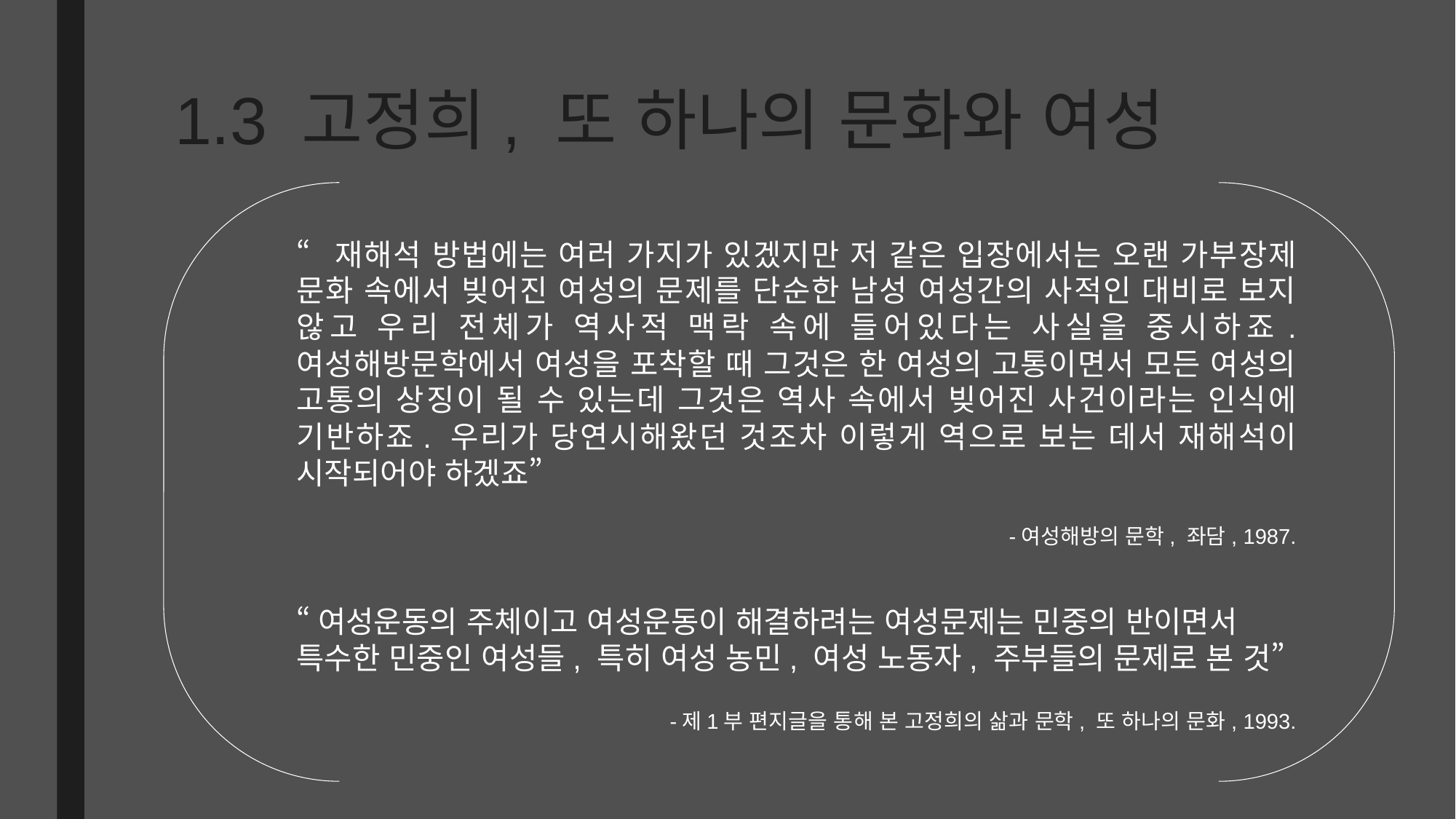

# 1.3 고정희, 또 하나의 문화와 여성

“재해석 방법에는 여러 가지가 있겠지만 저 같은 입장에서는 오랜 가부장제 문화 속에서 빚어진 여성의 문제를 단순한 남성 여성간의 사적인 대비로 보지 않고 우리 전체가 역사적 맥락 속에 들어있다는 사실을 중시하죠. 여성해방문학에서 여성을 포착할 때 그것은 한 여성의 고통이면서 모든 여성의 고통의 상징이 될 수 있는데 그것은 역사 속에서 빚어진 사건이라는 인식에 기반하죠. 우리가 당연시해왔던 것조차 이렇게 역으로 보는 데서 재해석이 시작되어야 하겠죠”

-여성해방의 문학, 좌담, 1987.
“여성운동의 주체이고 여성운동이 해결하려는 여성문제는 민중의 반이면서 특수한 민중인 여성들, 특히 여성 농민, 여성 노동자, 주부들의 문제로 본 것”

-제1부 편지글을 통해 본 고정희의 삶과 문학, 또 하나의 문화, 1993.